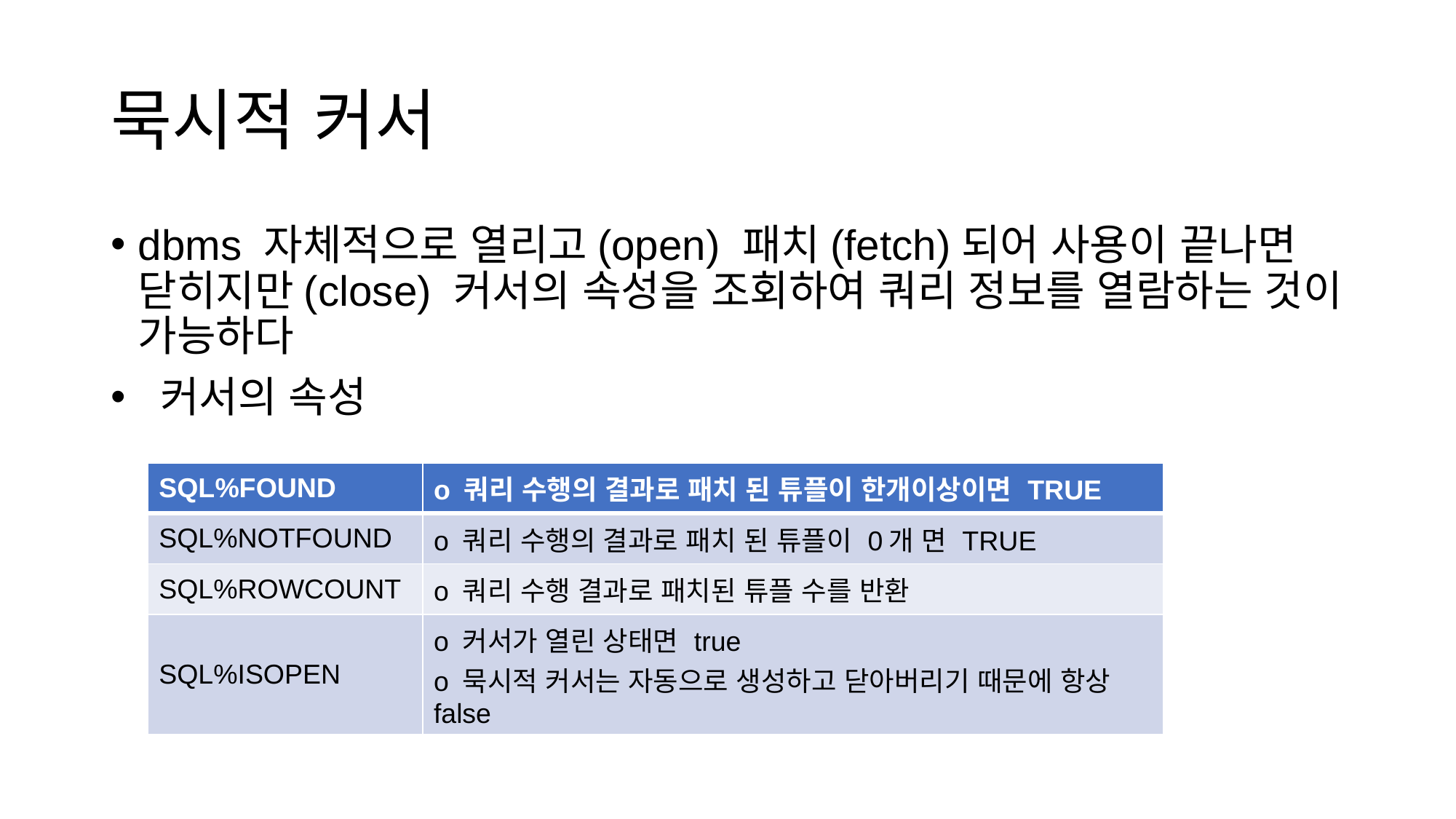

# 묵시적 커서
dbms 자체적으로 열리고(open) 패치(fetch)되어 사용이 끝나면 닫히지만(close) 커서의 속성을 조회하여 쿼리 정보를 열람하는 것이 가능하다
 커서의 속성

| SQL%FOUND | o 쿼리 수행의 결과로 패치 된 튜플이 한개이상이면 TRUE |
| --- | --- |
| SQL%NOTFOUND | o 쿼리 수행의 결과로 패치 된 튜플이 0개 면 TRUE |
| SQL%ROWCOUNT | o 쿼리 수행 결과로 패치된 튜플 수를 반환 |
| SQL%ISOPEN | o 커서가 열린 상태면 true o 묵시적 커서는 자동으로 생성하고 닫아버리기 때문에 항상 false |